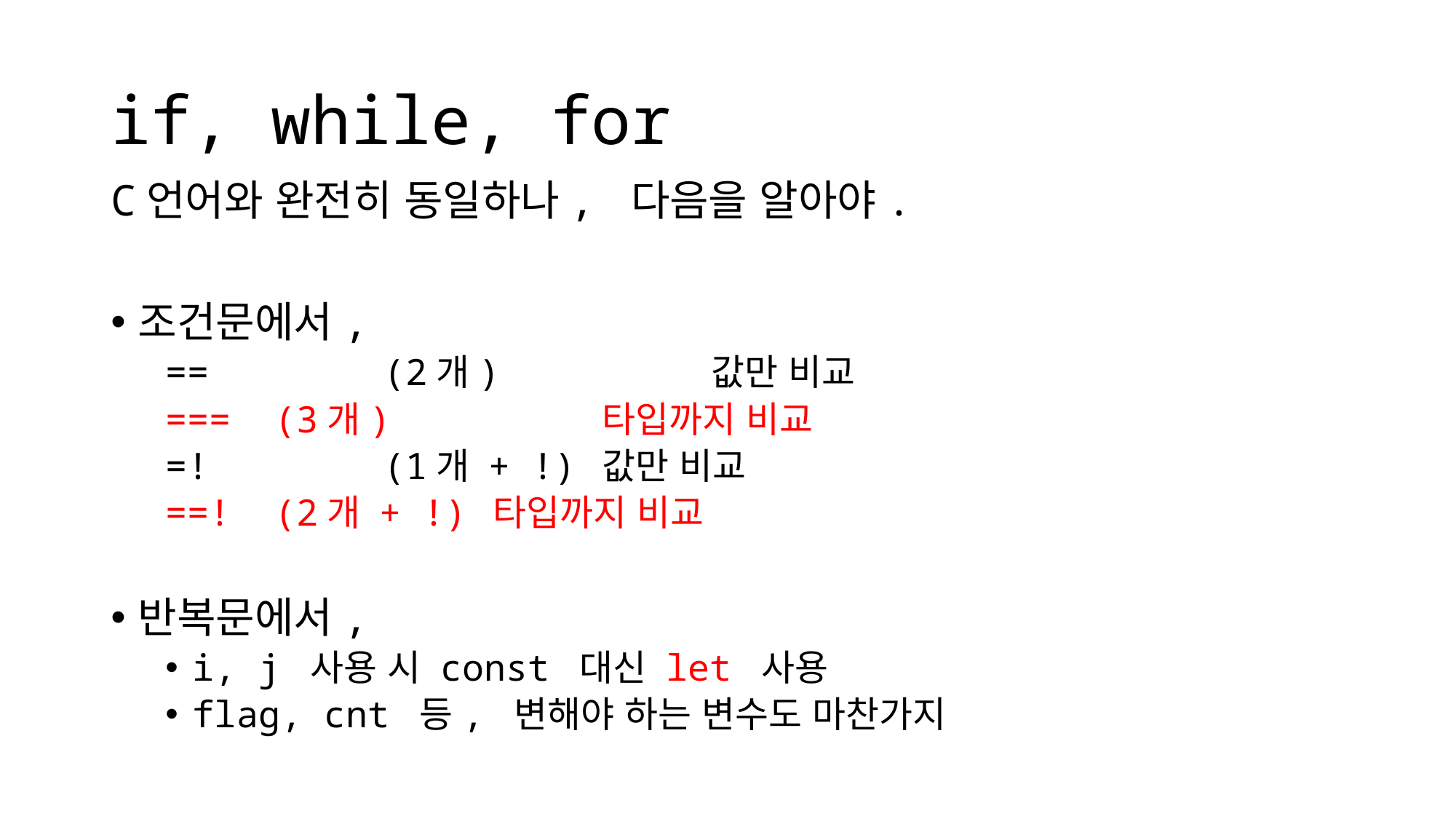

# if, while, for
C언어와 완전히 동일하나, 다음을 알아야.

조건문에서,
==		(2개)		값만 비교
===	(3개)		타입까지 비교
=!		(1개 + !)	값만 비교
==!	(2개 + !)	타입까지 비교

반복문에서,
i, j 사용 시 const 대신 let 사용
flag, cnt 등, 변해야 하는 변수도 마찬가지